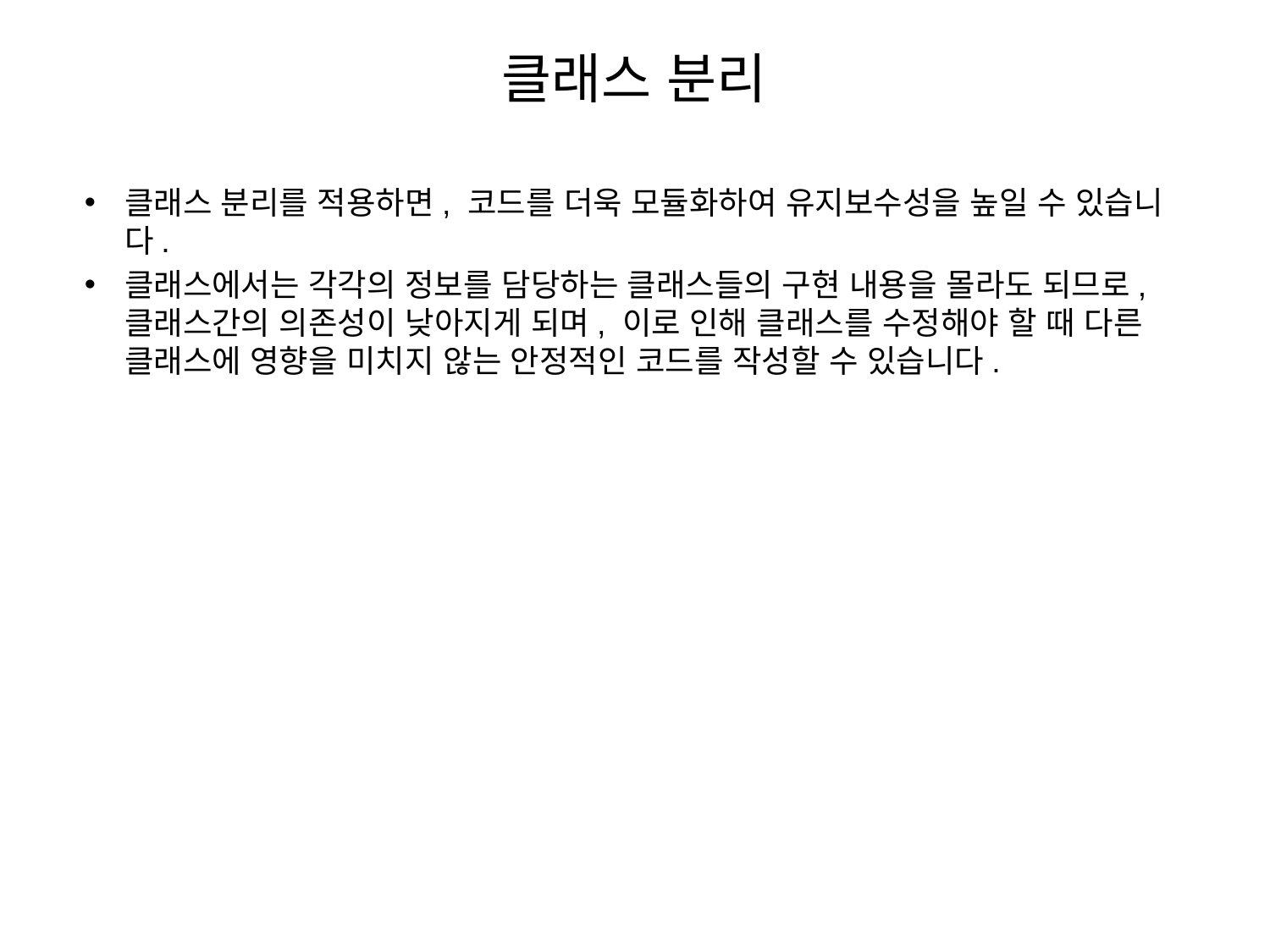

# 클래스 분리
클래스 분리를 적용하면, 코드를 더욱 모듈화하여 유지보수성을 높일 수 있습니다.
클래스에서는 각각의 정보를 담당하는 클래스들의 구현 내용을 몰라도 되므로, 클래스간의 의존성이 낮아지게 되며, 이로 인해 클래스를 수정해야 할 때 다른 클래스에 영향을 미치지 않는 안정적인 코드를 작성할 수 있습니다.